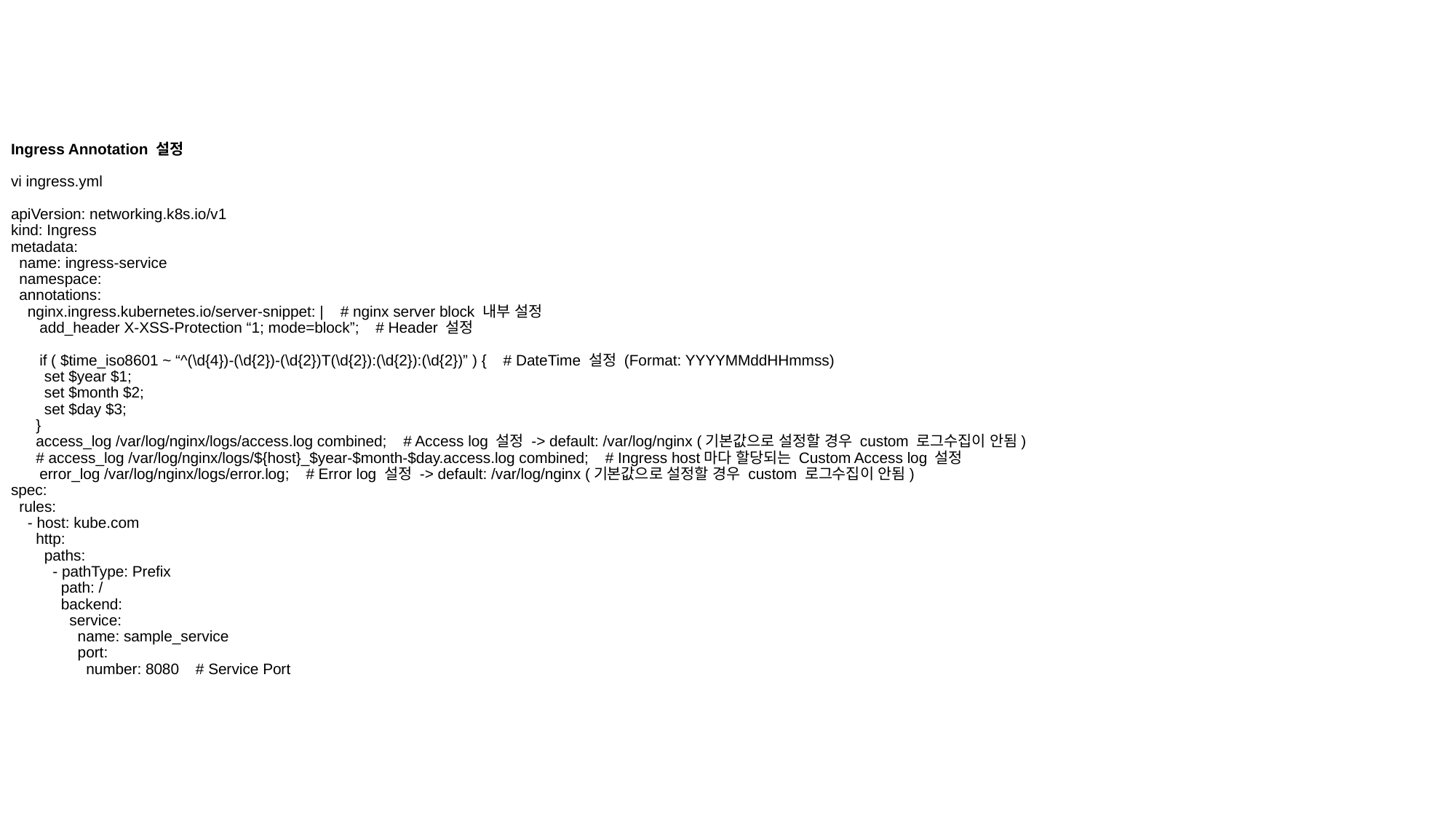

# Ingress Annotation 설정 vi ingress.yml apiVersion: networking.k8s.io/v1 kind: Ingress metadata: name: ingress-service namespace: annotations: nginx.ingress.kubernetes.io/server-snippet: |    # nginx server block 내부 설정 add_header X-XSS-Protection “1; mode=block”;    # Header 설정 if ( $time_iso8601 ~ “^(\d{4})-(\d{2})-(\d{2})T(\d{2}):(\d{2}):(\d{2})” ) {    # DateTime 설정 (Format: YYYYMMddHHmmss) set $year $1; set $month $2; set $day $3; } access_log /var/log/nginx/logs/access.log combined;    # Access log 설정 -> default: /var/log/nginx (기본값으로 설정할 경우 custom 로그수집이 안됨) # access_log /var/log/nginx/logs/${host}_$year-$month-$day.access.log combined;    # Ingress host마다 할당되는 Custom Access log 설정 error_log /var/log/nginx/logs/error.log;    # Error log 설정 -> default: /var/log/nginx (기본값으로 설정할 경우 custom 로그수집이 안됨) spec: rules: - host: kube.com http: paths: - pathType: Prefix path: / backend: service: name: sample_service port: number: 8080    # Service Port